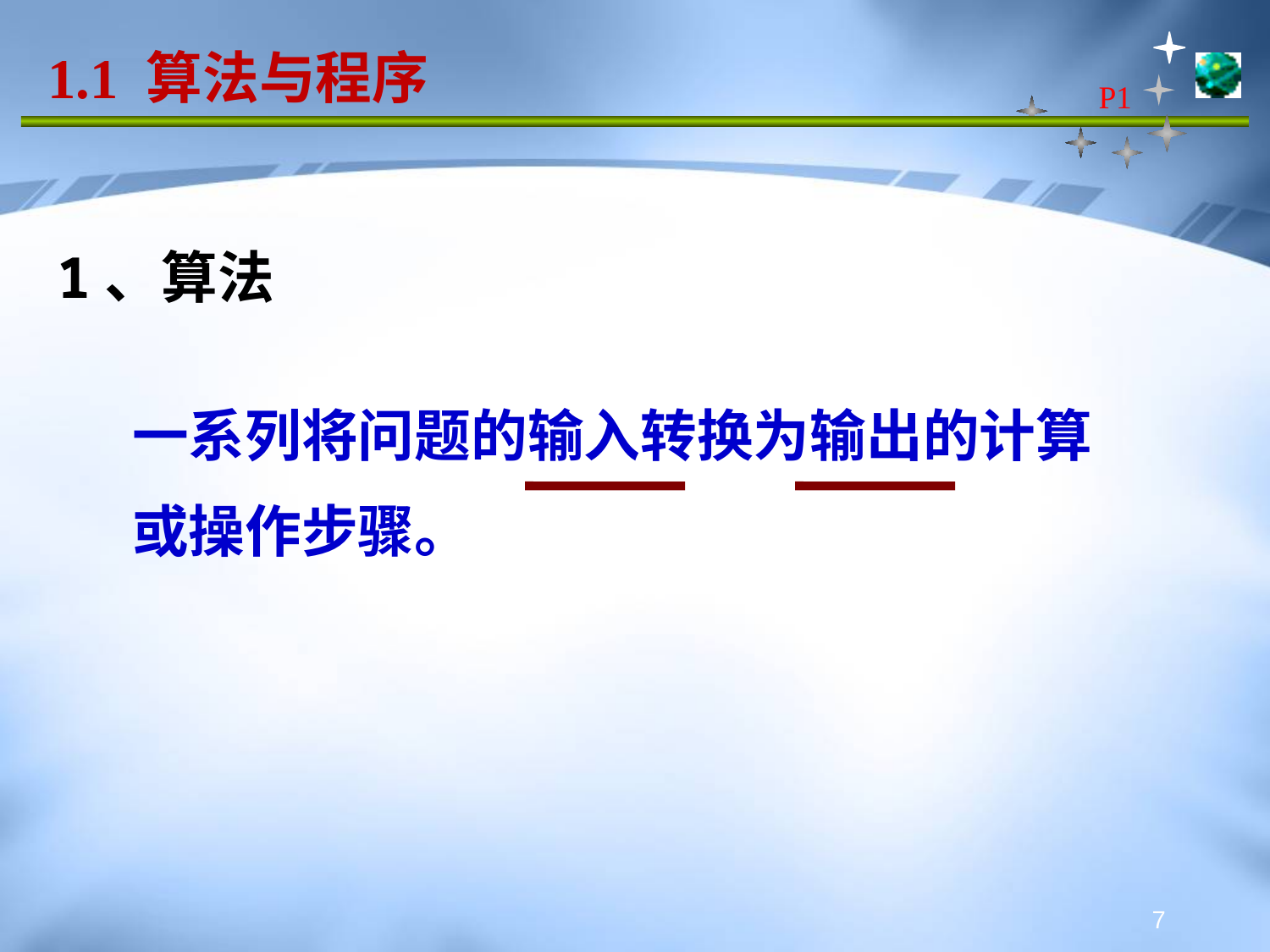

# 1.1 算法与程序
P1
1、算法
一系列将问题的输入转换为输出的计算
或操作步骤。

7